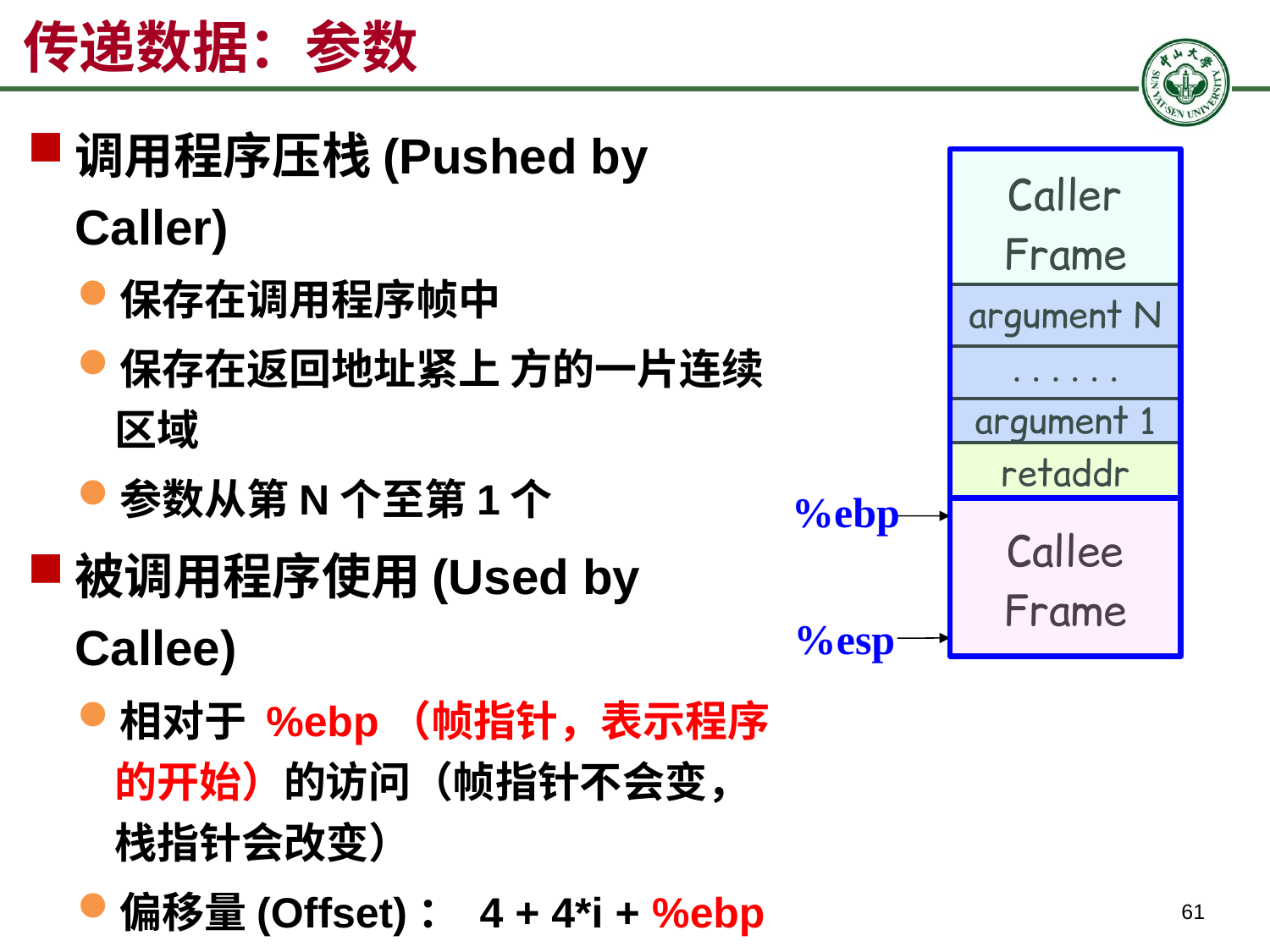

# 传递数据：参数
调用程序压栈(Pushed by Caller)
保存在调用程序帧中
保存在返回地址紧上 方的一片连续区域
参数从第N个至第1个
被调用程序使用(Used by Callee)
相对于 %ebp（帧指针，表示程序的开始）的访问（帧指针不会变，栈指针会改变）
偏移量(Offset)： 4 + 4*i + %ebp
| Caller Frame |
| --- |

| argument N |
| --- |
| . . . . . . |
| --- |
| argument 1 |
| --- |
| retaddr |
| --- |
%ebp

%esp

| Callee Frame |
| --- |